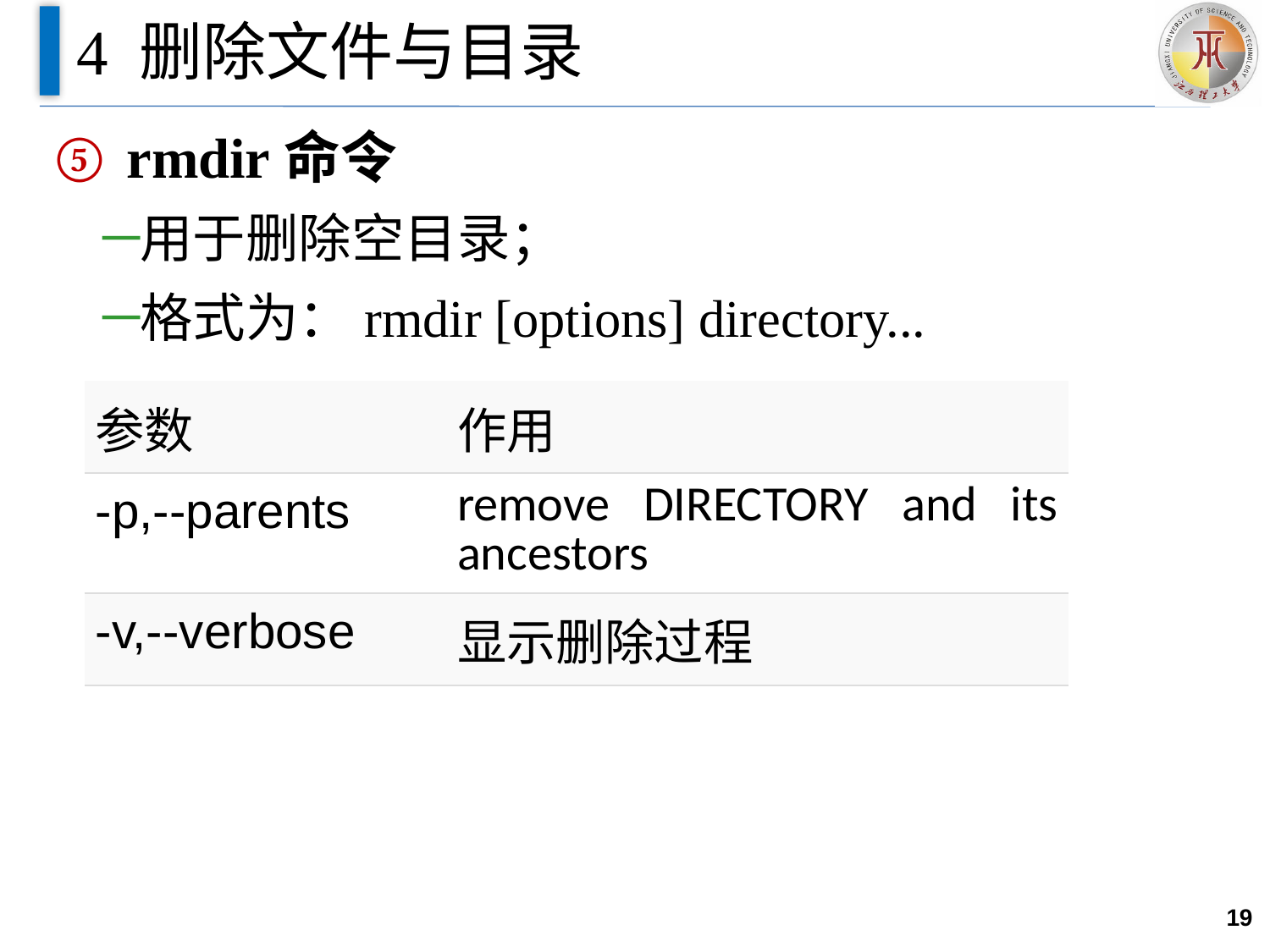

# 4 删除文件与目录
rmdir命令
用于删除空目录；
格式为：rmdir [options] directory...
| 参数 | 作用 |
| --- | --- |
| -p,--parents | remove DIRECTORY and its ancestors |
| -v,--verbose | 显示删除过程 |
19